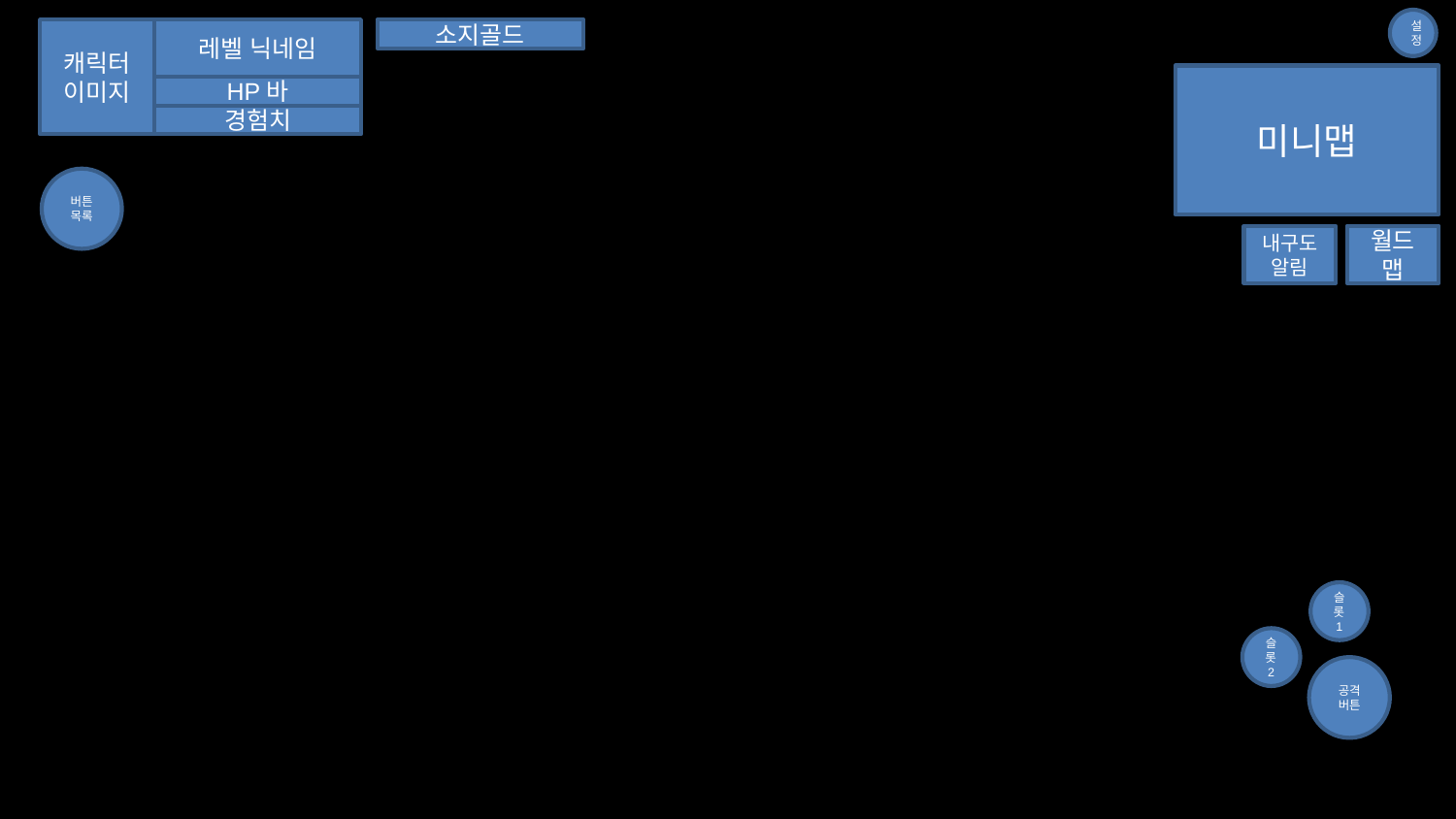

설정
캐릭터 이미지
레벨 닉네임
소지골드
미니맵
HP바
경험치
버튼 목록
내구도 알림
월드맵
슬롯1
슬롯2
공격
버튼